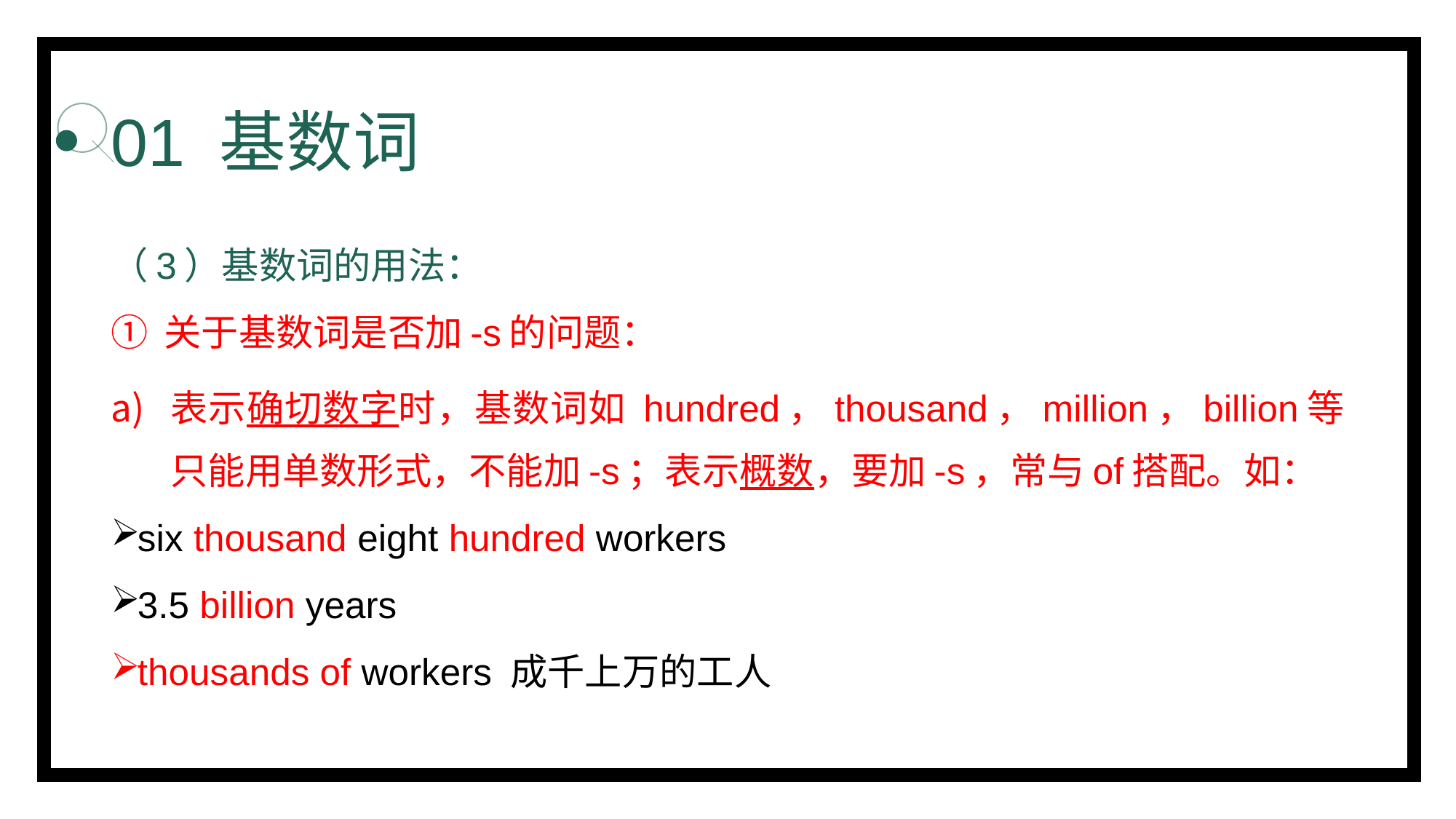

# 01 基数词
（3）基数词的用法：
关于基数词是否加-s的问题：
表示确切数字时，基数词如 hundred，thousand，million，billion等只能用单数形式，不能加-s；表示概数，要加-s，常与of搭配。如：
six thousand eight hundred workers
3.5 billion years
thousands of workers 成千上万的工人